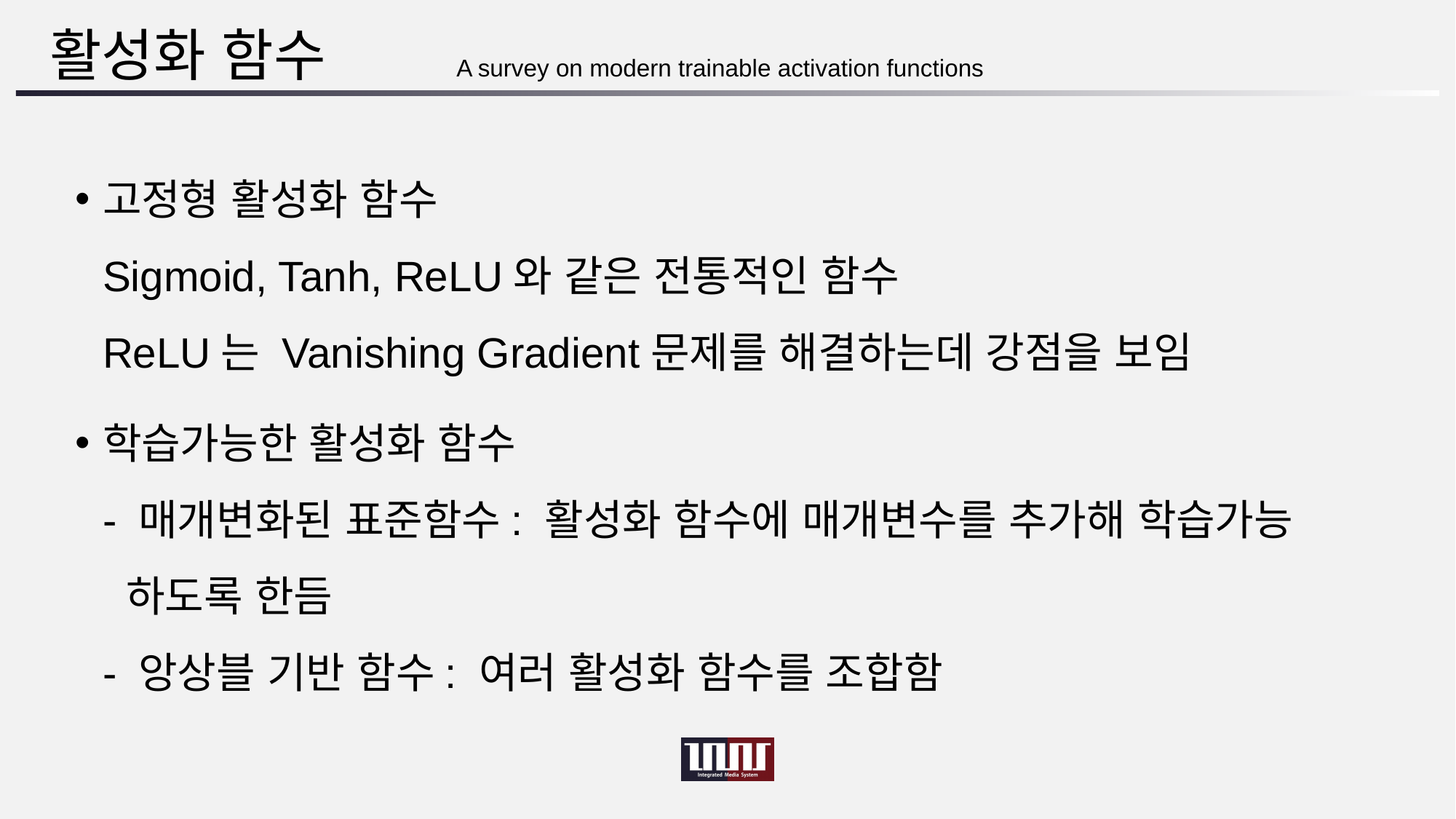

# 활성화 함수
A survey on modern trainable activation functions
고정형 활성화 함수
Sigmoid, Tanh, ReLU와 같은 전통적인 함수
ReLU는 Vanishing Gradient문제를 해결하는데 강점을 보임
학습가능한 활성화 함수
- 매개변화된 표준함수: 활성화 함수에 매개변수를 추가해 학습가능
  하도록 한듬
- 앙상블 기반 함수: 여러 활성화 함수를 조합함